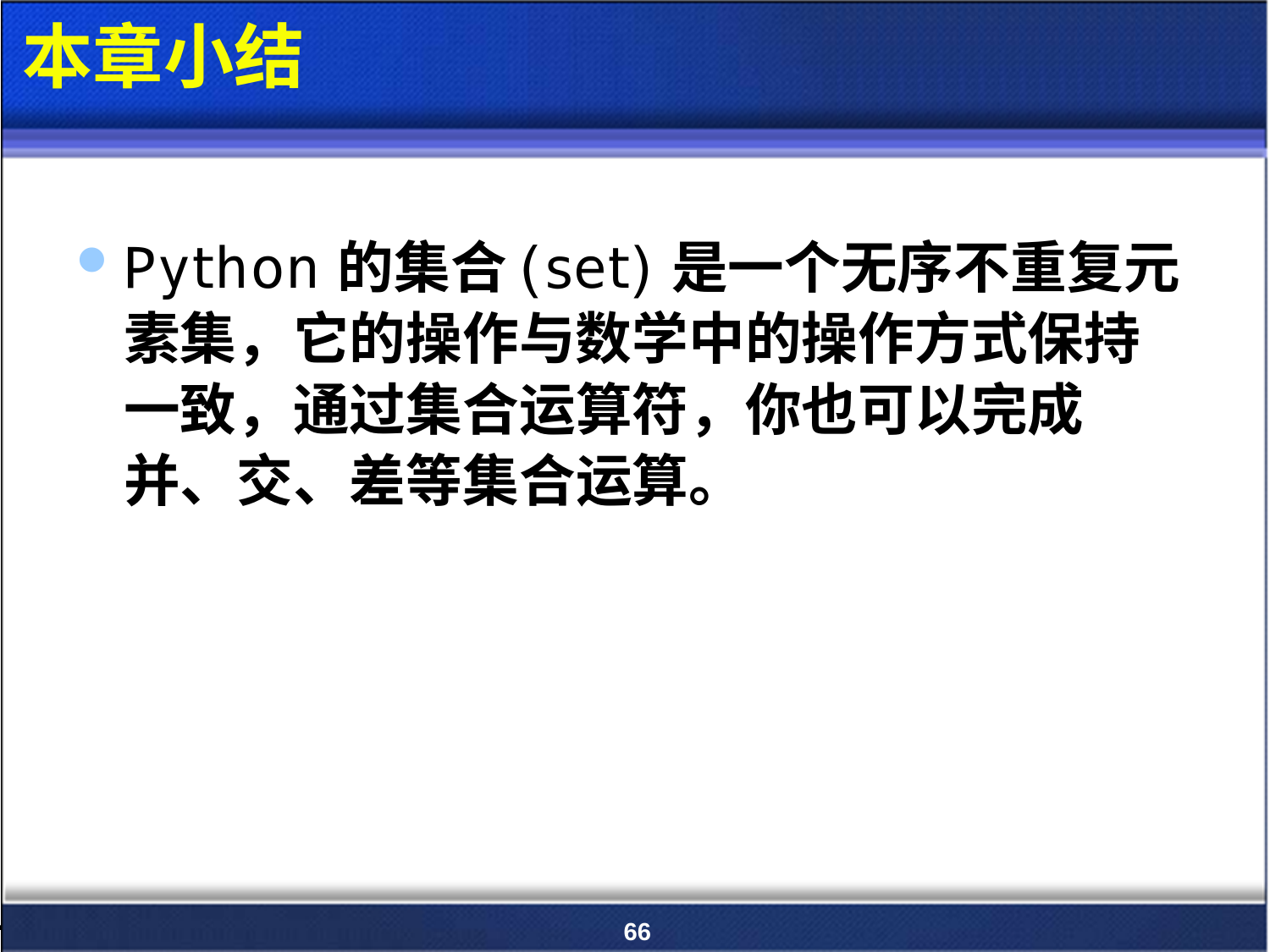

# 本章小结
Python的集合(set)是一个无序不重复元素集，它的操作与数学中的操作方式保持一致，通过集合运算符，你也可以完成并、交、差等集合运算。
66